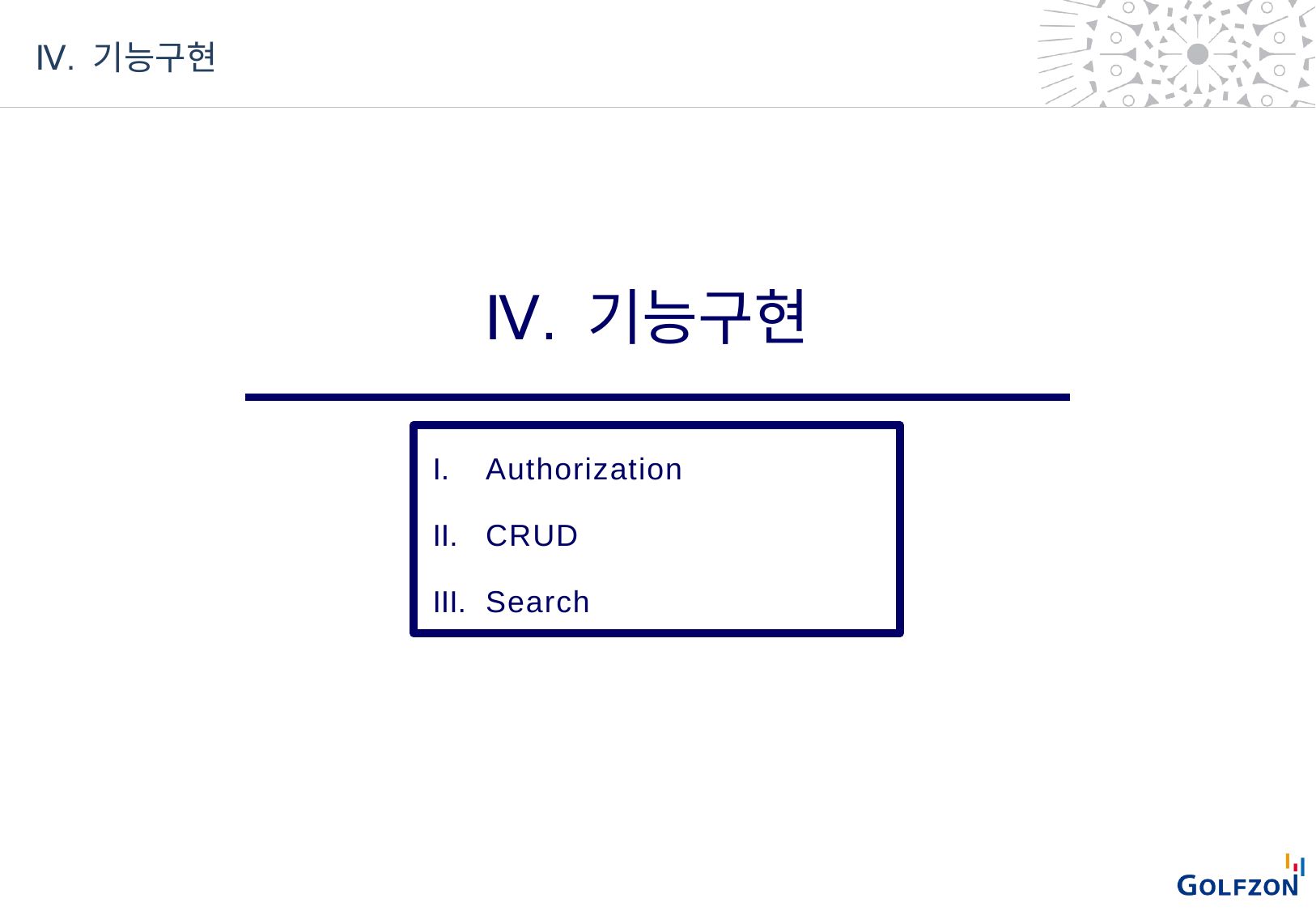

Ⅳ. 기능구현
Ⅳ. 	기능구현

Authorization
CRUD
Search